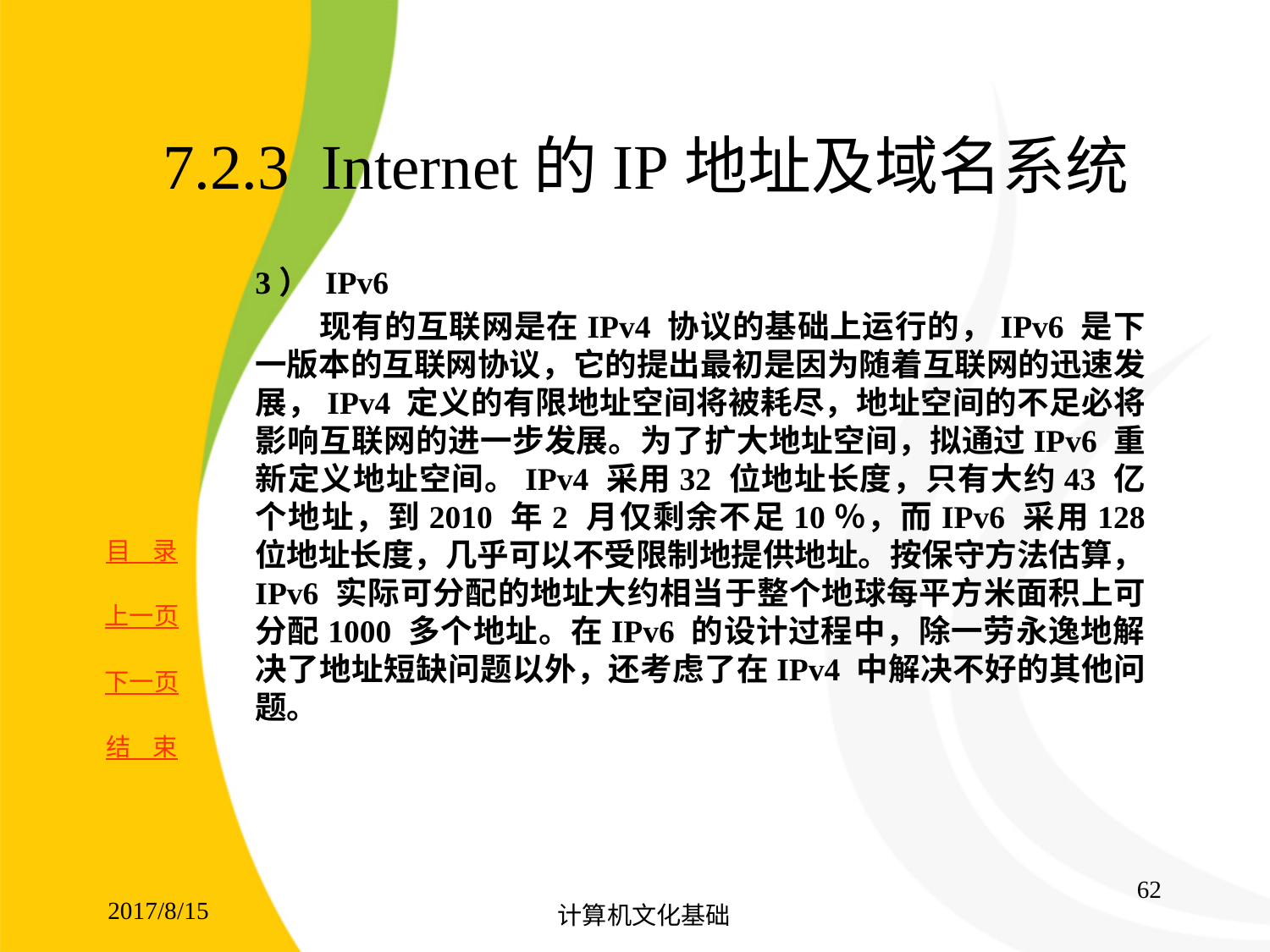

# 7.2.3  Internet的IP地址及域名系统
	3） IPv6
             现有的互联网是在IPv4 协议的基础上运行的，IPv6 是下一版本的互联网协议，它的提出最初是因为随着互联网的迅速发展，IPv4 定义的有限地址空间将被耗尽，地址空间的不足必将影响互联网的进一步发展。为了扩大地址空间，拟通过IPv6 重新定义地址空间。IPv4 采用32 位地址长度，只有大约43 亿个地址，到2010 年2 月仅剩余不足10％，而IPv6 采用128 位地址长度，几乎可以不受限制地提供地址。按保守方法估算，IPv6 实际可分配的地址大约相当于整个地球每平方米面积上可分配1000 多个地址。在IPv6 的设计过程中，除一劳永逸地解决了地址短缺问题以外，还考虑了在IPv4 中解决不好的其他问题。
62
2017/8/15